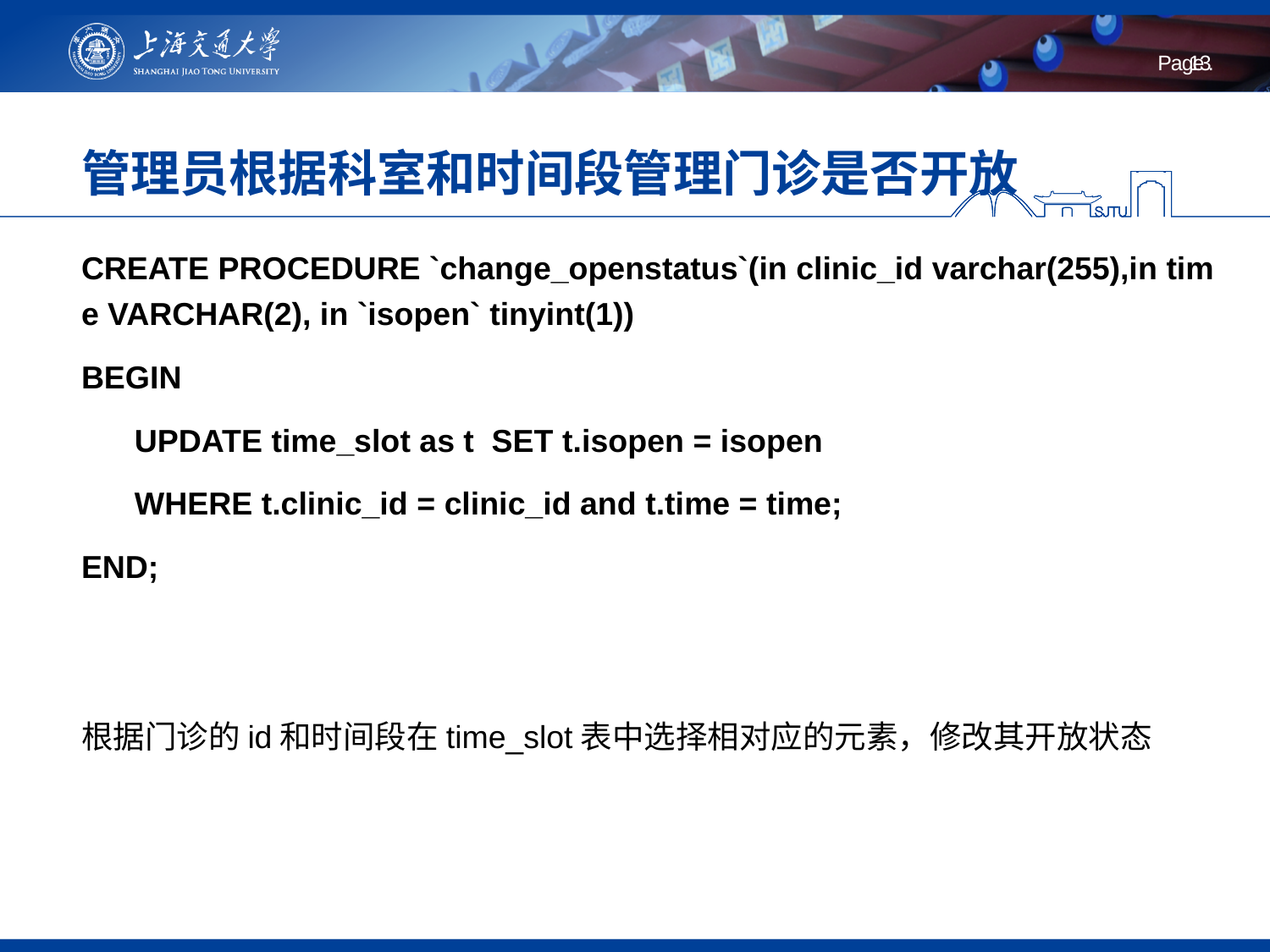

# 管理员根据科室和时间段管理门诊是否开放
CREATE PROCEDURE `change_openstatus`(in clinic_id varchar(255),in time VARCHAR(2), in `isopen` tinyint(1))
BEGIN
      UPDATE time_slot as t  SET t.isopen = isopen
      WHERE t.clinic_id = clinic_id and t.time = time;
END;

根据门诊的id和时间段在time_slot表中选择相对应的元素，修改其开放状态